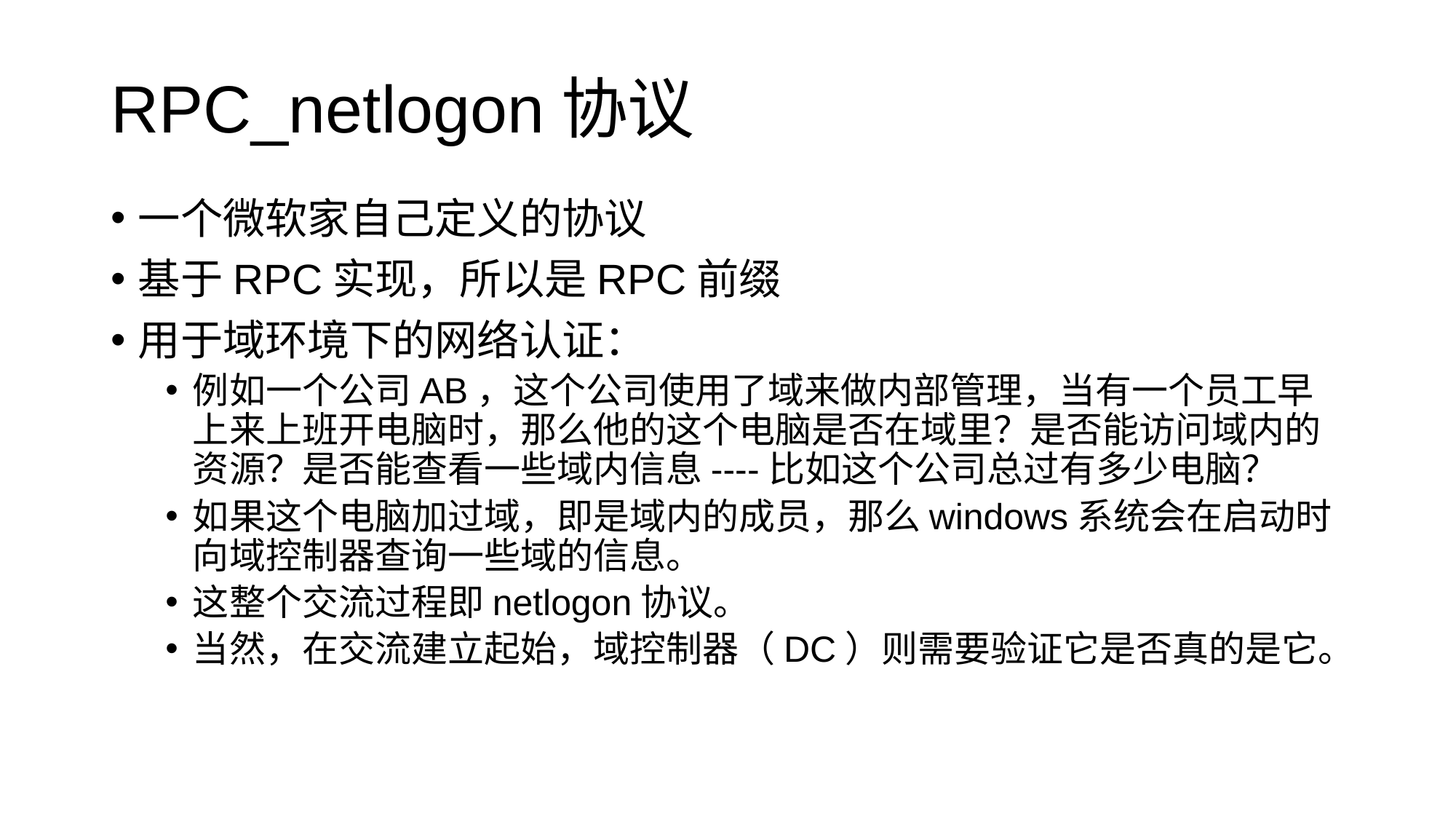

# RPC_netlogon协议
一个微软家自己定义的协议
基于RPC实现，所以是RPC前缀
用于域环境下的网络认证：
例如一个公司AB，这个公司使用了域来做内部管理，当有一个员工早上来上班开电脑时，那么他的这个电脑是否在域里？是否能访问域内的资源？是否能查看一些域内信息----比如这个公司总过有多少电脑？
如果这个电脑加过域，即是域内的成员，那么windows系统会在启动时向域控制器查询一些域的信息。
这整个交流过程即netlogon协议。
当然，在交流建立起始，域控制器（DC）则需要验证它是否真的是它。